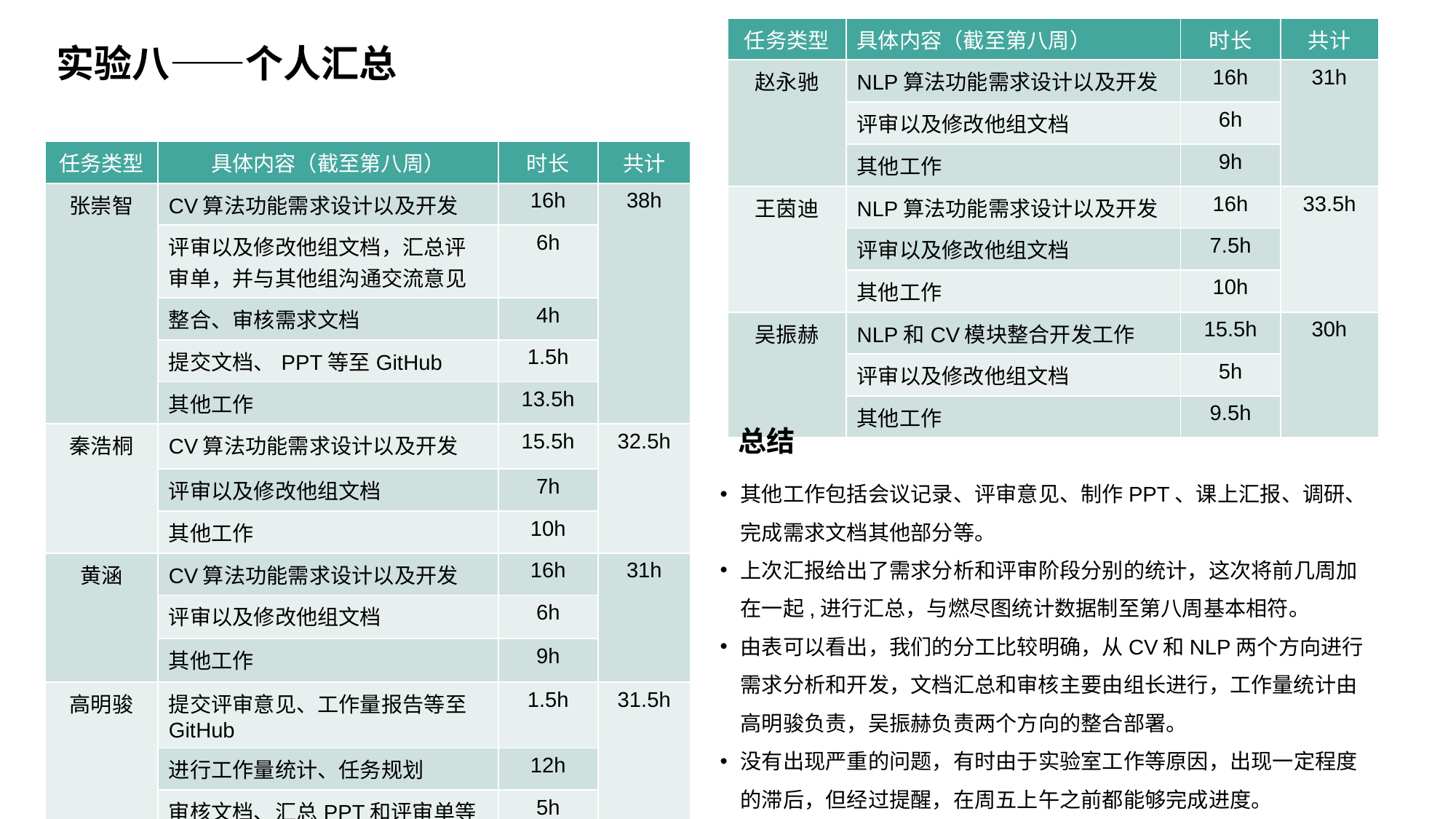

# 实验八——个人汇总
| 任务类型 | 具体内容（截至第八周） | 时长 | 共计 |
| --- | --- | --- | --- |
| 赵永驰 | NLP算法功能需求设计以及开发 | 16h | 31h |
|  | 评审以及修改他组文档 | 6h |  |
|  | 其他工作 | 9h |  |
| 王茵迪 | NLP算法功能需求设计以及开发 | 16h | 33.5h |
|  | 评审以及修改他组文档 | 7.5h |  |
|  | 其他工作 | 10h |  |
| 吴振赫 | NLP和CV模块整合开发工作 | 15.5h | 30h |
|  | 评审以及修改他组文档 | 5h |  |
|  | 其他工作 | 9.5h |  |
| 任务类型 | 具体内容（截至第八周） | 时长 | 共计 |
| --- | --- | --- | --- |
| 张崇智 | CV算法功能需求设计以及开发 | 16h | 38h |
|  | 评审以及修改他组文档，汇总评审单，并与其他组沟通交流意见 | 6h |  |
|  | 整合、审核需求文档 | 4h |  |
|  | 提交文档、PPT等至GitHub | 1.5h |  |
|  | 其他工作 | 13.5h |  |
| 秦浩桐 | CV算法功能需求设计以及开发 | 15.5h | 32.5h |
|  | 评审以及修改他组文档 | 7h |  |
|  | 其他工作 | 10h |  |
| 黄涵 | CV算法功能需求设计以及开发 | 16h | 31h |
|  | 评审以及修改他组文档 | 6h |  |
|  | 其他工作 | 9h |  |
| 高明骏 | 提交评审意见、工作量报告等至GitHub | 1.5h | 31.5h |
|  | 进行工作量统计、任务规划 | 12h |  |
|  | 审核文档、汇总PPT和评审单等 | 5h |  |
|  | 其他工作 | 13h |  |

总结
其他工作包括会议记录、评审意见、制作PPT、课上汇报、调研、完成需求文档其他部分等。
上次汇报给出了需求分析和评审阶段分别的统计，这次将前几周加在一起,进行汇总，与燃尽图统计数据制至第八周基本相符。
由表可以看出，我们的分工比较明确，从CV和NLP两个方向进行需求分析和开发，文档汇总和审核主要由组长进行，工作量统计由高明骏负责，吴振赫负责两个方向的整合部署。
没有出现严重的问题，有时由于实验室工作等原因，出现一定程度的滞后，但经过提醒，在周五上午之前都能够完成进度。